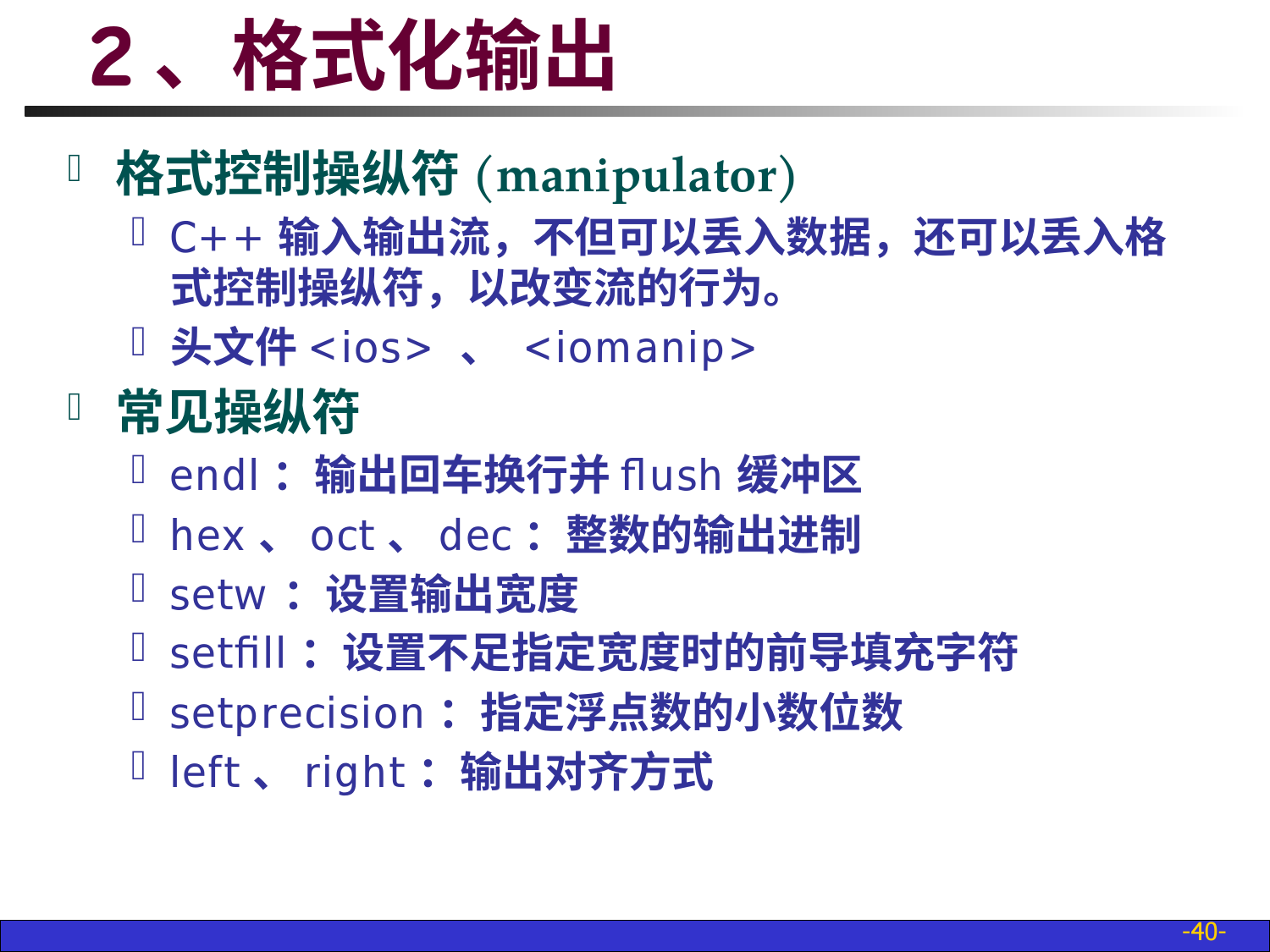

# 2、格式化输出
格式控制操纵符(manipulator)
C++输入输出流，不但可以丢入数据，还可以丢入格式控制操纵符，以改变流的行为。
头文件<ios> 、 <iomanip>
常见操纵符
endl：输出回车换行并flush缓冲区
hex、oct、dec：整数的输出进制
setw：设置输出宽度
setfill：设置不足指定宽度时的前导填充字符
setprecision：指定浮点数的小数位数
left、right：输出对齐方式

-40-